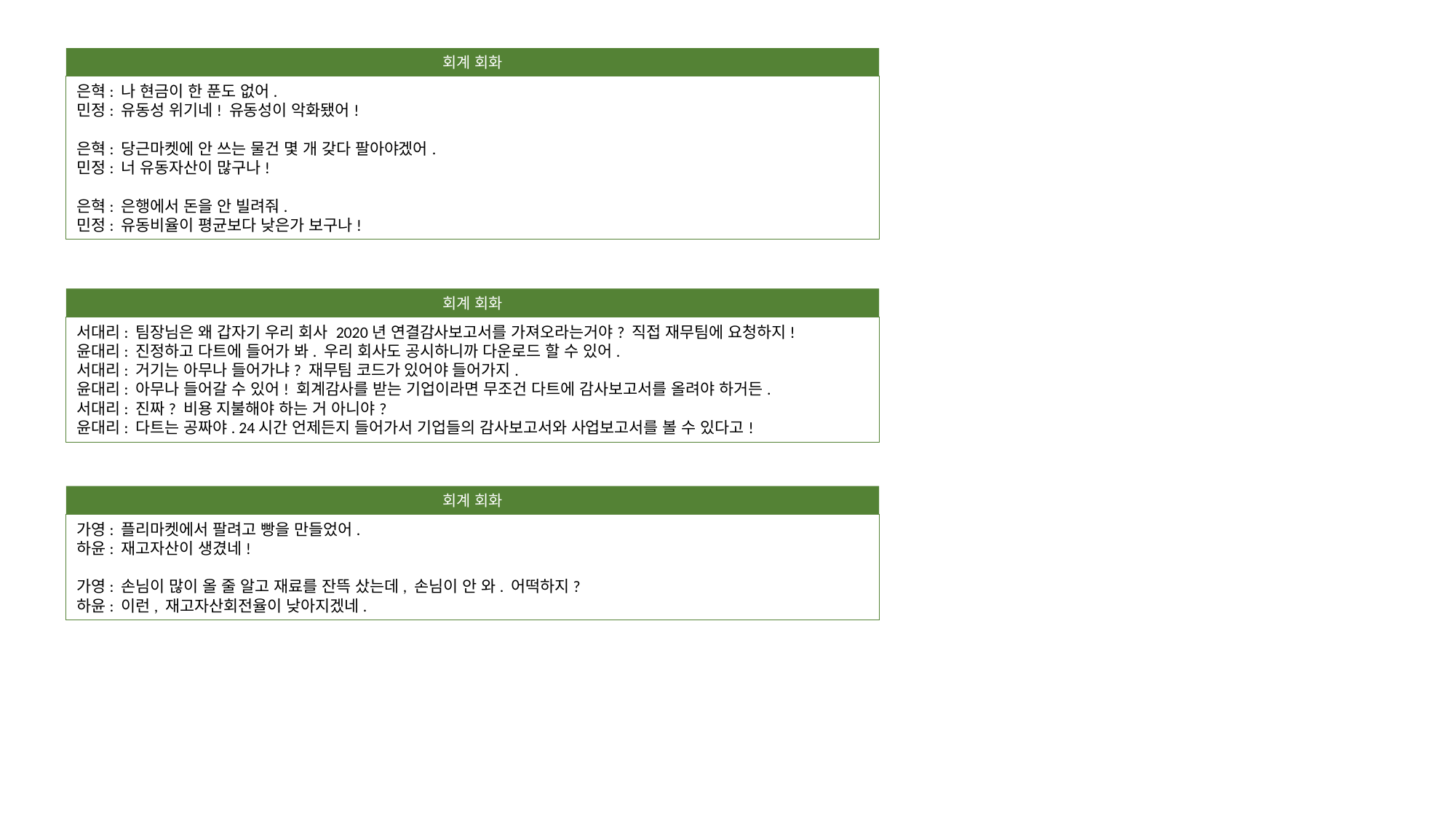

회계 회화
은혁: 나 현금이 한 푼도 없어.
민정: 유동성 위기네! 유동성이 악화됐어!

은혁: 당근마켓에 안 쓰는 물건 몇 개 갖다 팔아야겠어.
민정: 너 유동자산이 많구나!

은혁: 은행에서 돈을 안 빌려줘.
민정: 유동비율이 평균보다 낮은가 보구나!
회계 회화
서대리: 팀장님은 왜 갑자기 우리 회사 2020년 연결감사보고서를 가져오라는거야? 직접 재무팀에 요청하지!
윤대리: 진정하고 다트에 들어가 봐. 우리 회사도 공시하니까 다운로드 할 수 있어.
서대리: 거기는 아무나 들어가냐? 재무팀 코드가 있어야 들어가지.
윤대리: 아무나 들어갈 수 있어! 회계감사를 받는 기업이라면 무조건 다트에 감사보고서를 올려야 하거든.
서대리: 진짜? 비용 지불해야 하는 거 아니야?
윤대리: 다트는 공짜야. 24시간 언제든지 들어가서 기업들의 감사보고서와 사업보고서를 볼 수 있다고!
회계 회화
가영: 플리마켓에서 팔려고 빵을 만들었어.
하윤: 재고자산이 생겼네!

가영: 손님이 많이 올 줄 알고 재료를 잔뜩 샀는데, 손님이 안 와. 어떡하지?
하윤: 이런, 재고자산회전율이 낮아지겠네.